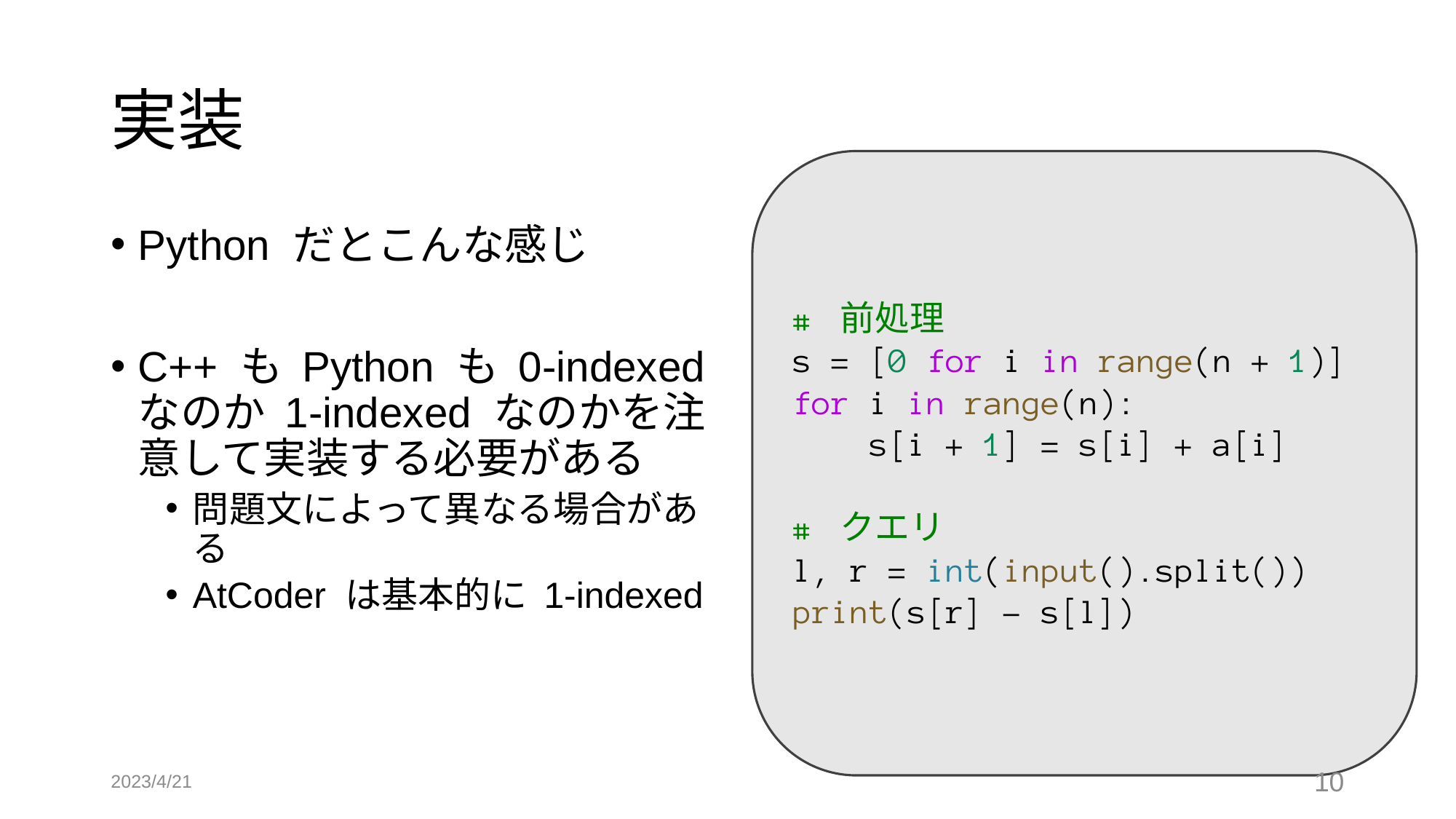

# 実装
# 前処理
s = [0 for i in range(n + 1)]
for i in range(n):
    s[i + 1] = s[i] + a[i]
# クエリ
l, r = int(input().split())
print(s[r] - s[l])
Python だとこんな感じ

C++ も Python も 0-indexed なのか 1-indexed なのかを注意して実装する必要がある
問題文によって異なる場合がある
AtCoder は基本的に 1-indexed
2023/4/21
10